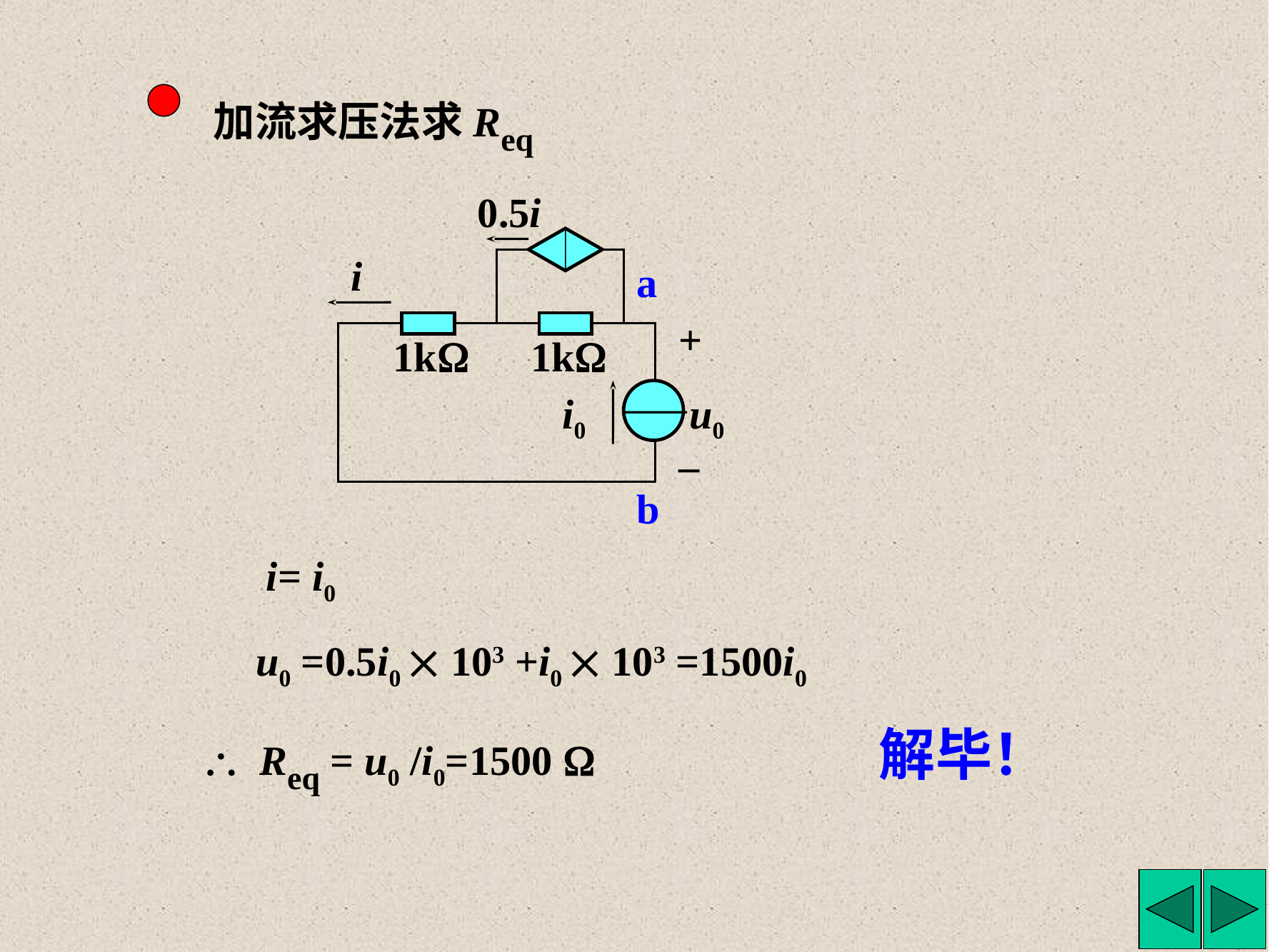

加流求压法求Req

0.5i

i

a

+

1kΩ
1kΩ

i0

u0

–
b
i= i0
u0 =0.5i0 × 103 +i0 × 103 =1500i0
∴  Req = u0 /i0=1500 Ω
解毕！